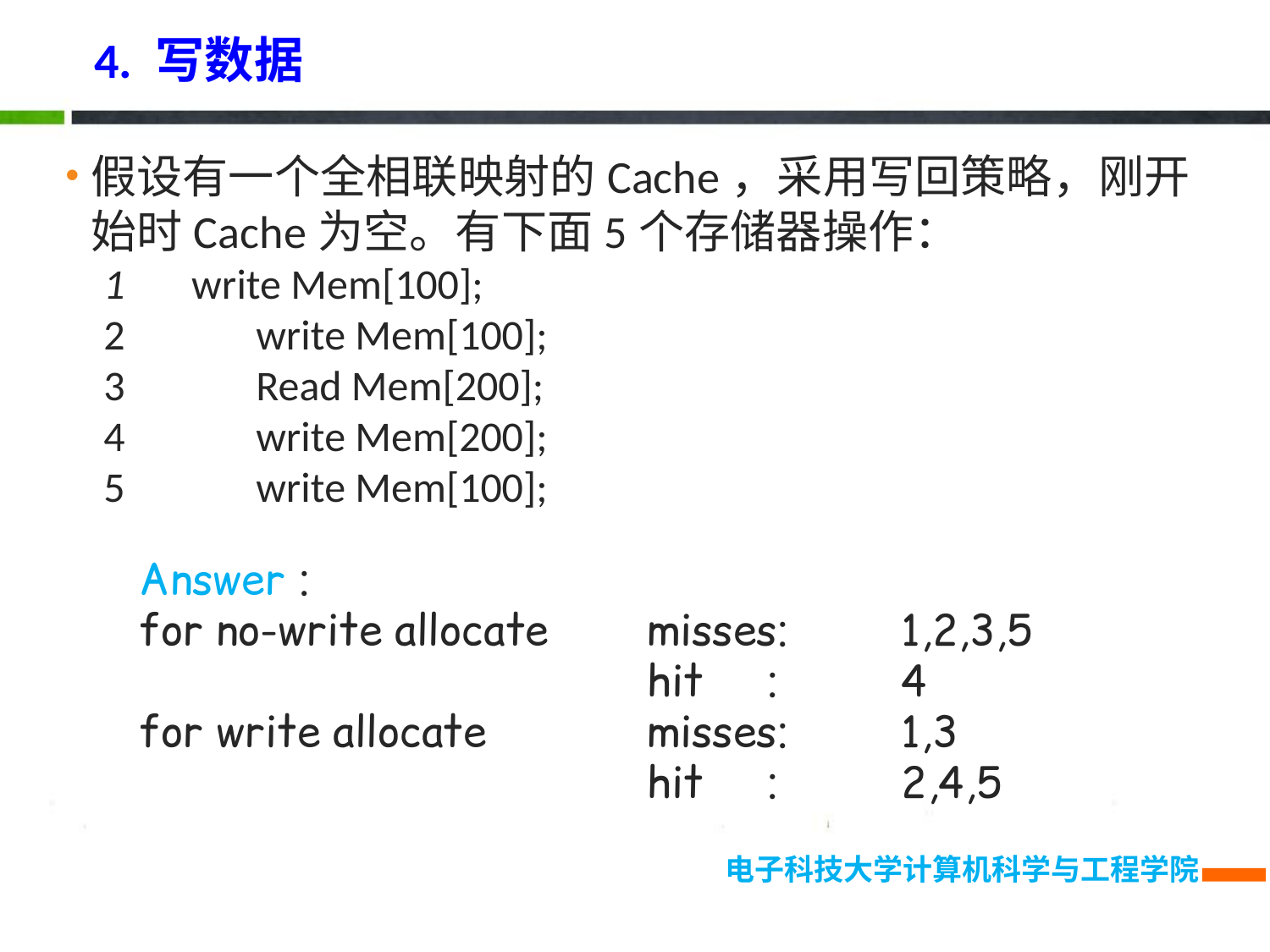

4. 写数据
假设有一个全相联映射的Cache，采用写回策略，刚开始时Cache为空。有下面5个存储器操作：
1       write Mem[100];
2		write Mem[100];
3		Read Mem[200];
4		write Mem[200];
5		write Mem[100];

Answer :
for no-write allocate 	misses:	1,2,3,5
			    	hit     :	4
for write allocate		misses:	1,3
				hit     :	2,4,5
47